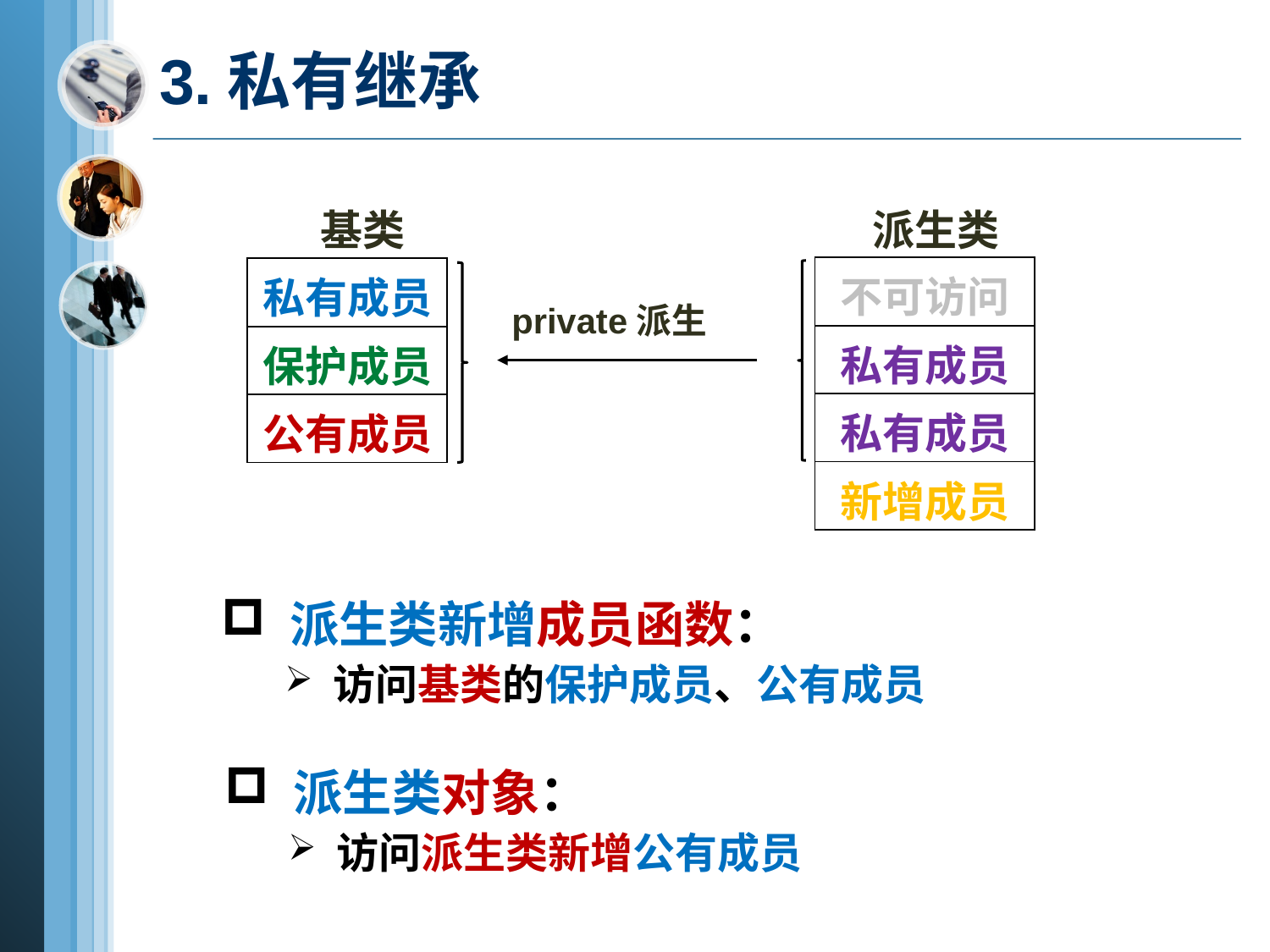

# 3.私有继承
| 基类 |
| --- |
| 私有成员 |
| 保护成员 |
| 公有成员 |
| 派生类 |
| --- |
| 不可访问 |
| 私有成员 |
| 私有成员 |
| 新增成员 |

private派生
 派生类新增成员函数：
 访问基类的保护成员、公有成员
 派生类对象：
 访问派生类新增公有成员